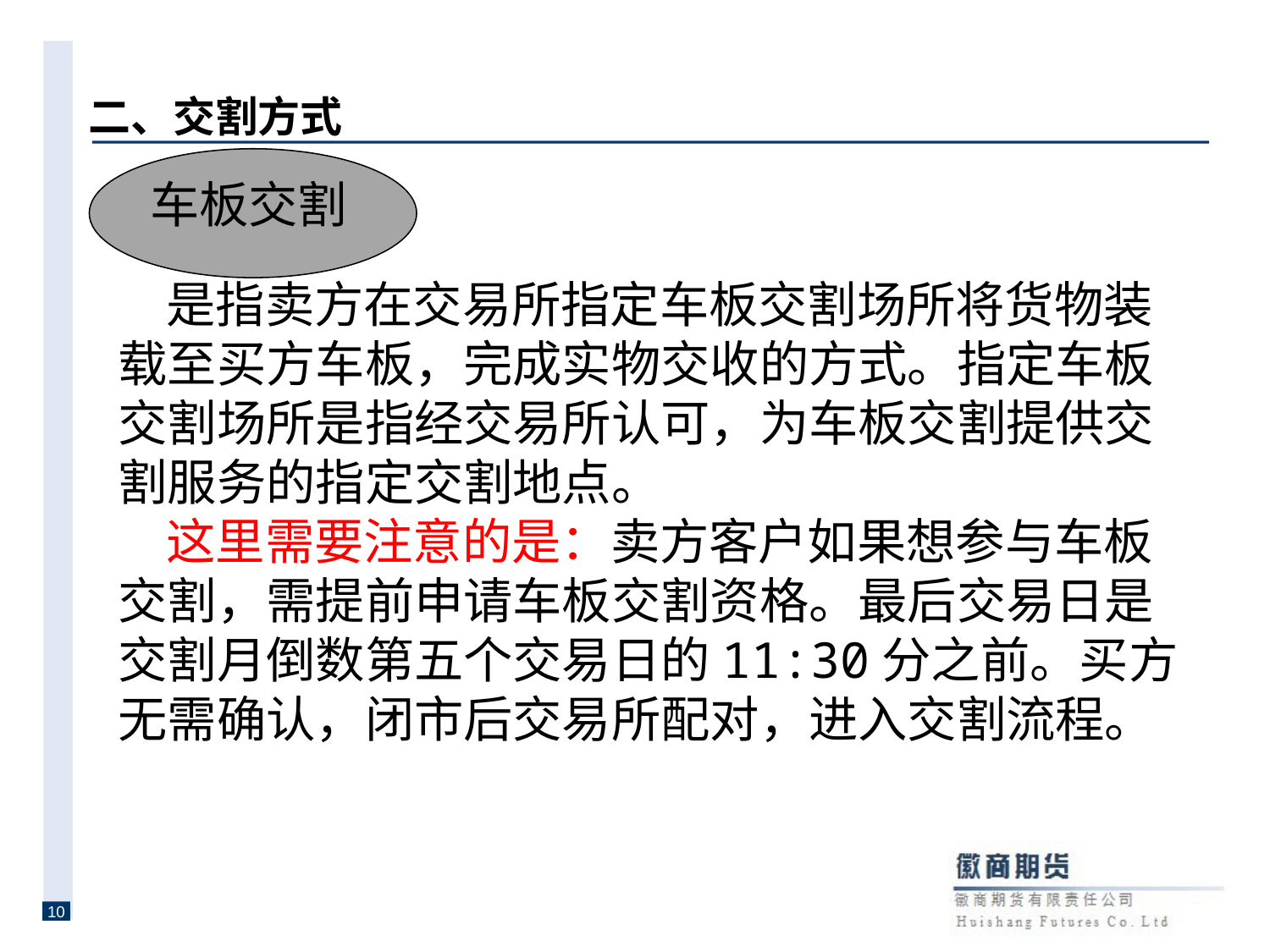

# 二、交割方式 二、交割方式 二、交割方式
车板交割

      是指卖方在交易所指定车板交割场所将货物装载至买方车板，完成实物交收的方式。指定车板交割场所是指经交易所认可，为车板交割提供交割服务的指定交割地点。
      这里需要注意的是：卖方客户如果想参与车板交割，需提前申请车板交割资格。最后交易日是交割月倒数第五个交易日的11:30分之前。买方无需确认，闭市后交易所配对，进入交割流程。